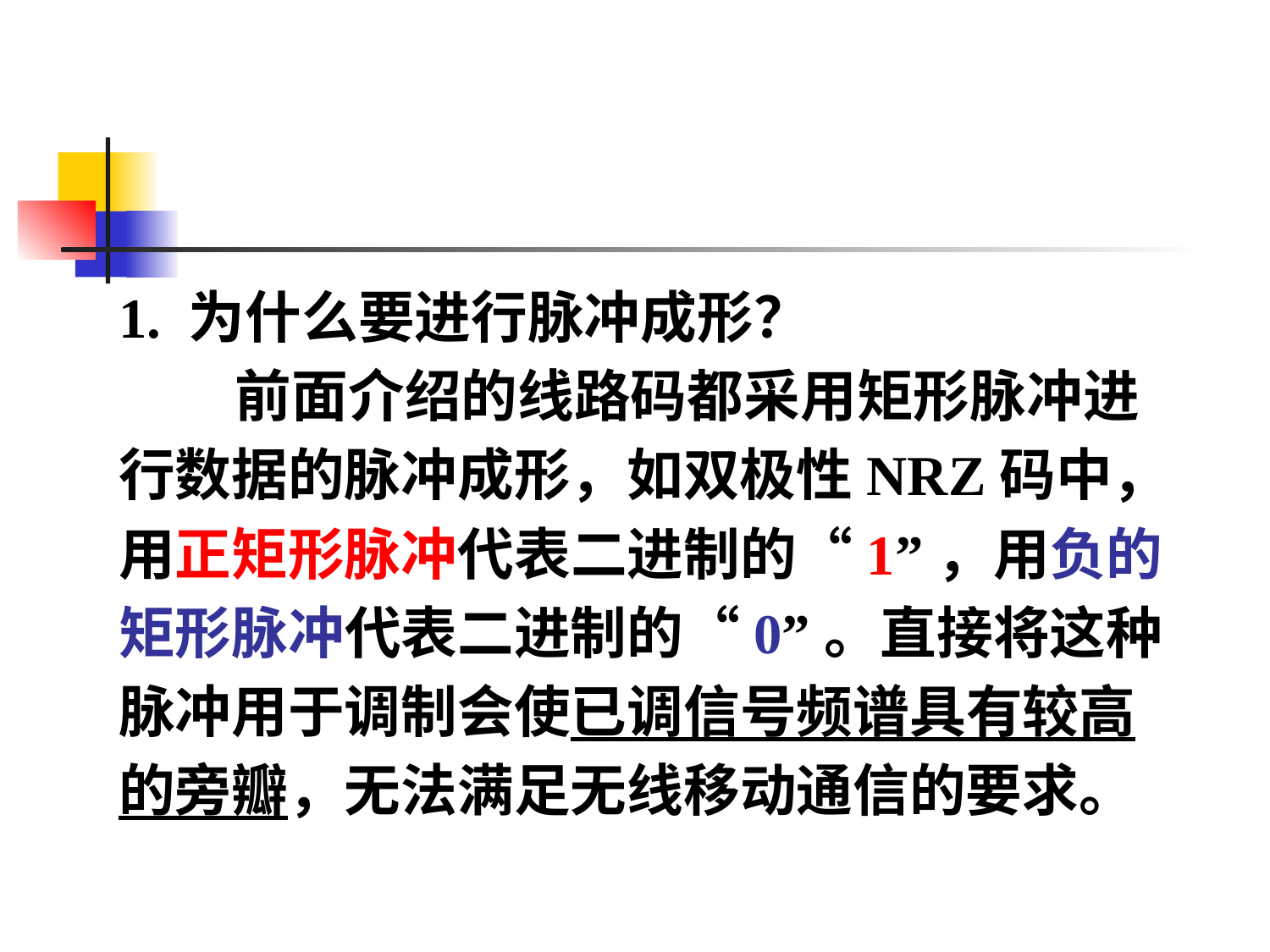

#
1. 为什么要进行脉冲成形？
        前面介绍的线路码都采用矩形脉冲进
行数据的脉冲成形，如双极性NRZ码中，
用正矩形脉冲代表二进制的“1”，用负的
矩形脉冲代表二进制的“0”。直接将这种
脉冲用于调制会使已调信号频谱具有较高
的旁瓣，无法满足无线移动通信的要求。